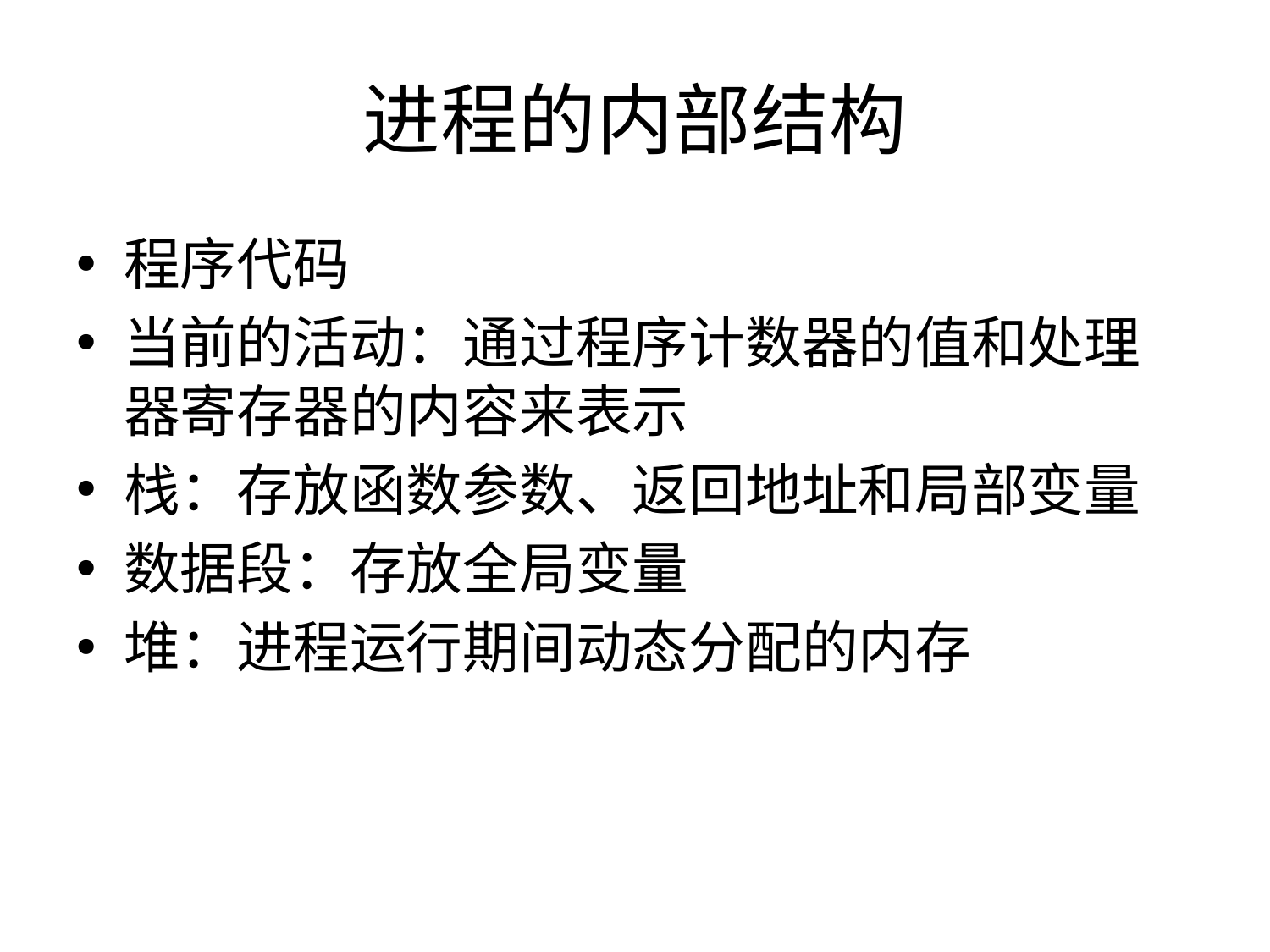

# 进程的内部结构
程序代码
当前的活动：通过程序计数器的值和处理器寄存器的内容来表示
栈：存放函数参数、返回地址和局部变量
数据段：存放全局变量
堆：进程运行期间动态分配的内存